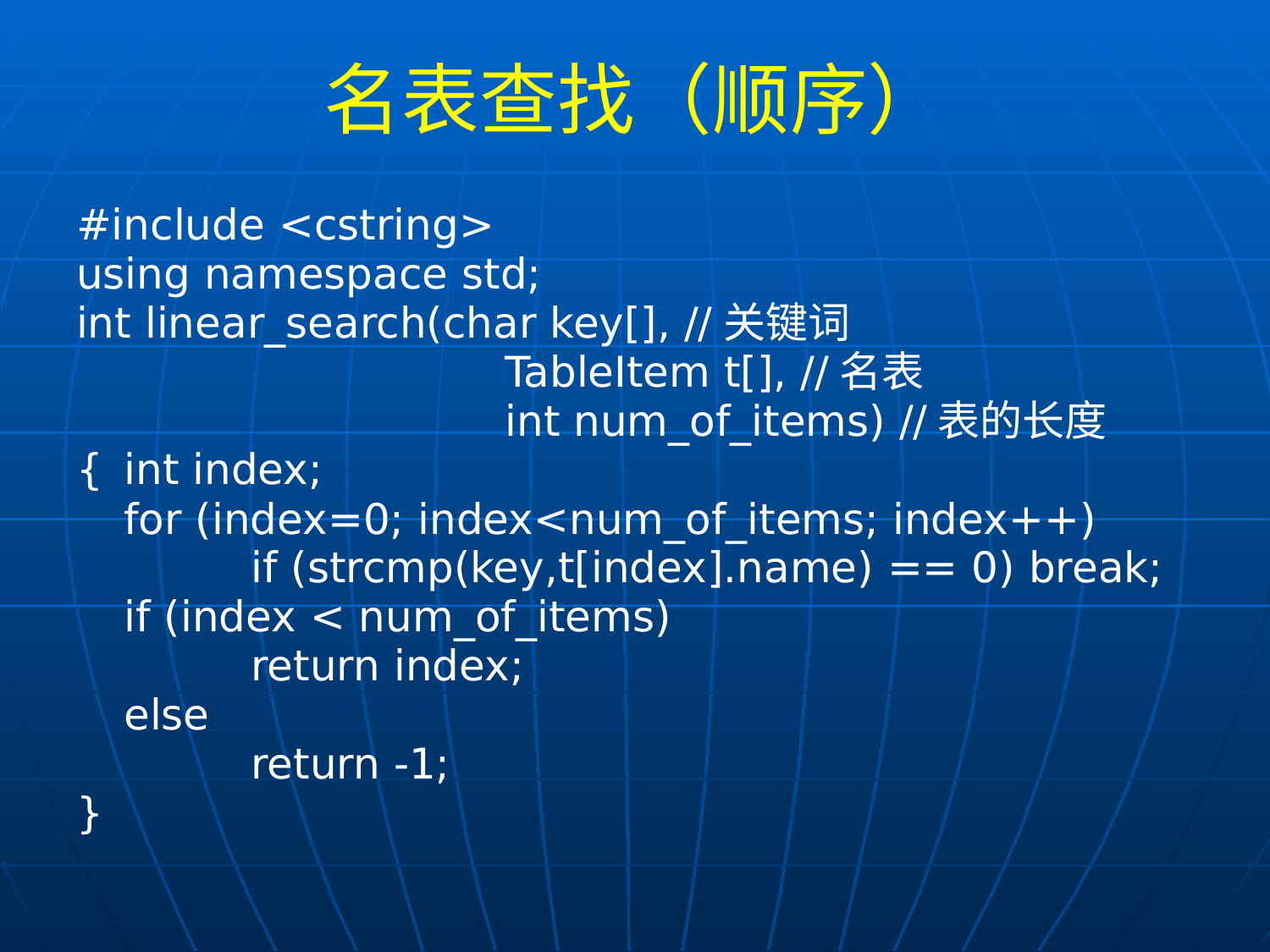

# 名表查找（顺序）
#include <cstring>
using namespace std;
int linear_search(char key[], //关键词
				TableItem t[], //名表
				int num_of_items) //表的长度
{	int index;
	for (index=0; index<num_of_items; index++)
		if (strcmp(key,t[index].name) == 0) break;
	if (index < num_of_items)
		return index;
	else
		return -1;
}